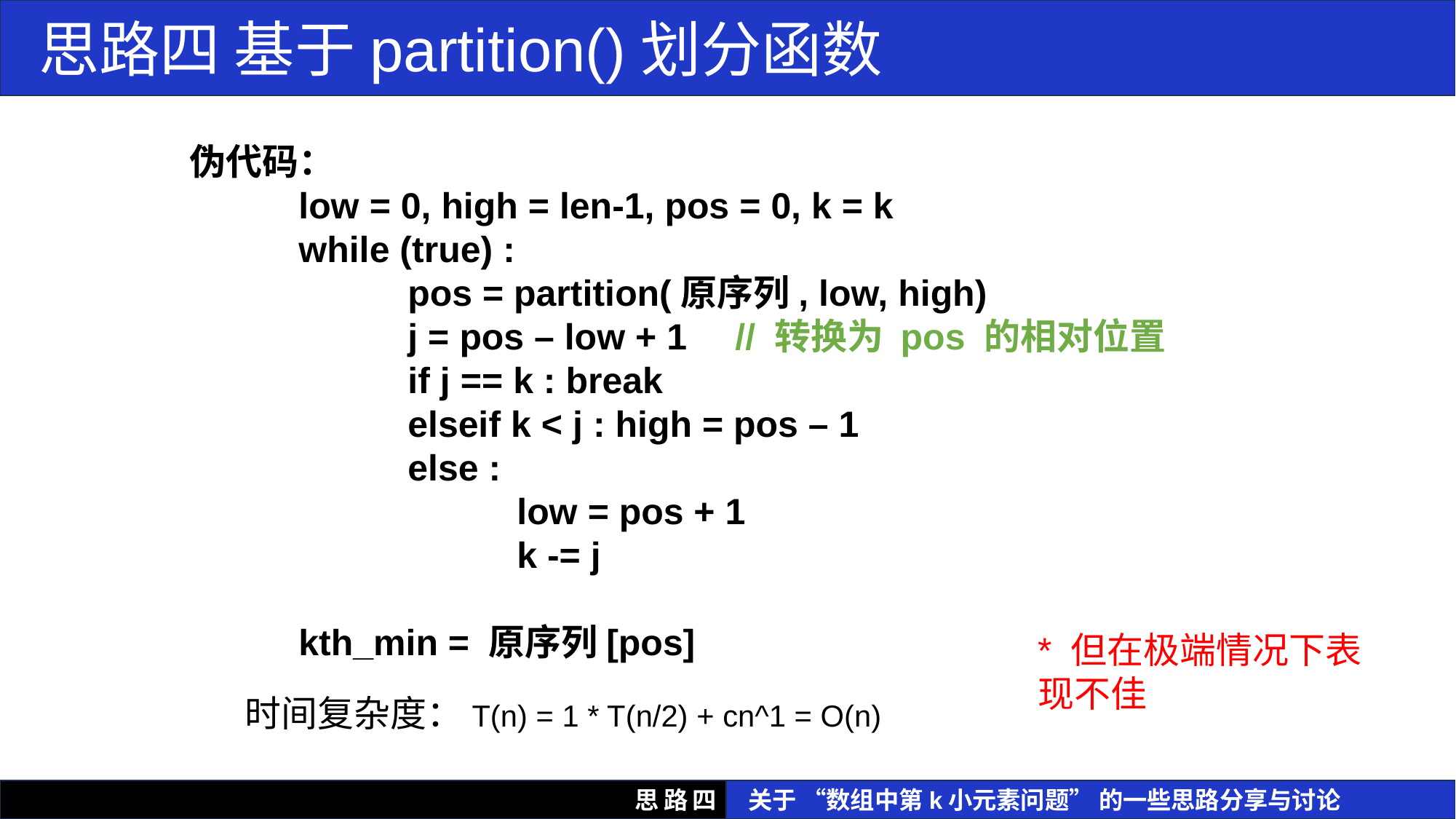

思路四 基于partition()划分函数
伪代码：
	low = 0, high = len-1, pos = 0, k = k
	while (true) :
		pos = partition(原序列, low, high)
		j = pos – low + 1	// 转换为 pos 的相对位置
		if j == k : break
		elseif k < j : high = pos – 1
		else :
			low = pos + 1
			k -= j

	kth_min = 原序列[pos]
* 但在极端情况下表现不佳
时间复杂度：T(n) = 1 * T(n/2) + cn^1 = O(n)
思路四
 关于 “数组中第k小元素问题” 的一些思路分享与讨论